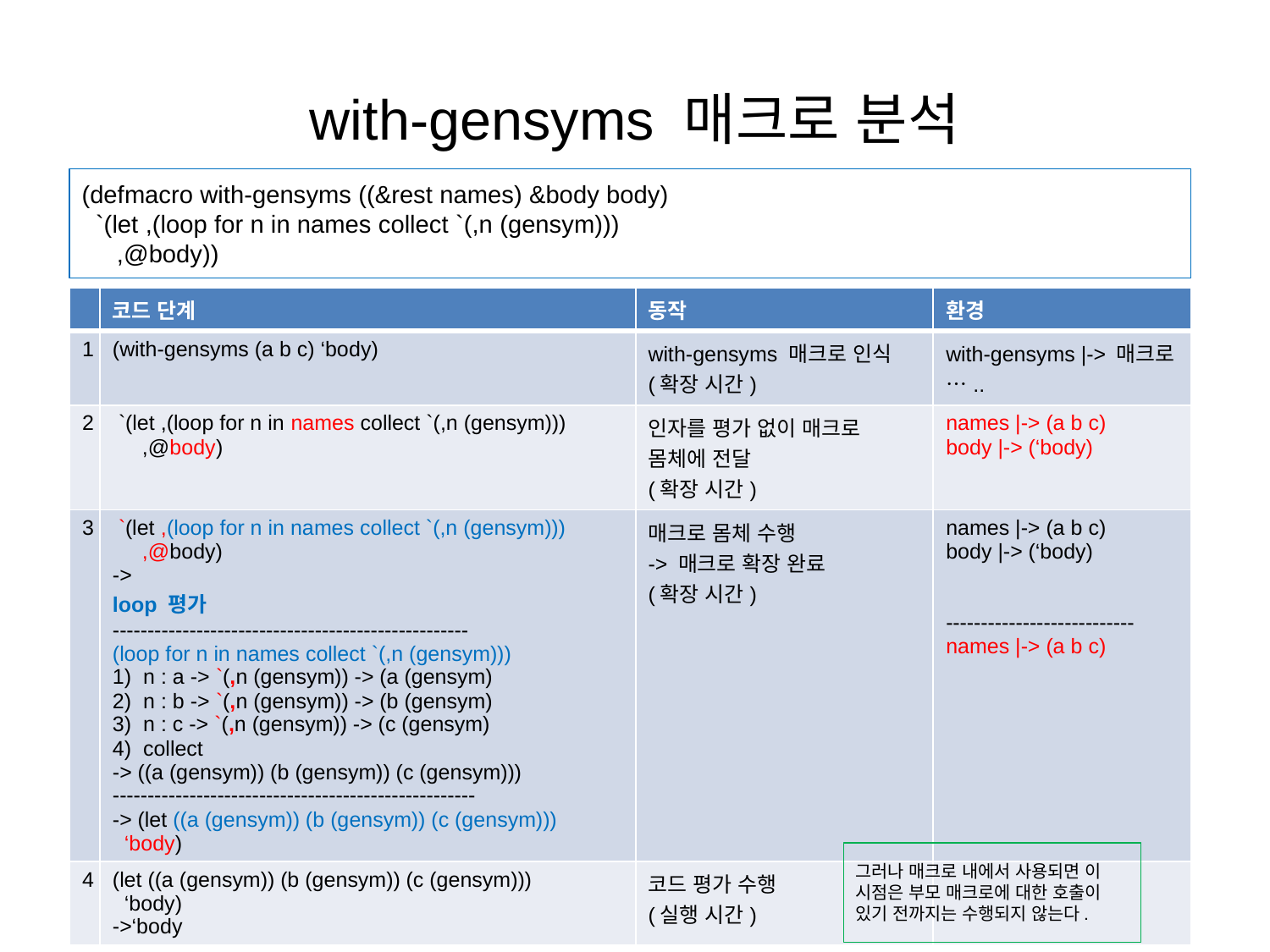

# with-gensyms 매크로 분석
(defmacro with-gensyms ((&rest names) &body body)
  `(let ,(loop for n in names collect `(,n (gensym)))
     ,@body))
|  | 코드 단계 | 동작 | 환경 |
| --- | --- | --- | --- |
| 1 | (with-gensyms (a b c) ‘body) | with-gensyms 매크로 인식 (확장 시간) | with-gensyms |-> 매크로 ….. |
| 2 | `(let ,(loop for n in names collect `(,n (gensym))) ,@body) | 인자를 평가 없이 매크로 몸체에 전달 (확장 시간) | names |-> (a b c) body |-> (‘body) |
| 3 | `(let ,(loop for n in names collect `(,n (gensym))) ,@body) -> loop 평가 --------------------------------------------------- (loop for n in names collect `(,n (gensym))) 1) n : a -> `(,n (gensym)) -> (a (gensym) 2) n : b -> `(,n (gensym)) -> (b (gensym) 3) n : c -> `(,n (gensym)) -> (c (gensym) 4) collect -> ((a (gensym)) (b (gensym)) (c (gensym))) ---------------------------------------------------- -> (let ((a (gensym)) (b (gensym)) (c (gensym))) ‘body) | 매크로 몸체 수행 -> 매크로 확장 완료 (확장 시간) | names |-> (a b c) body |-> (‘body) --------------------------- names |-> (a b c) |
| 4 | (let ((a (gensym)) (b (gensym)) (c (gensym))) ‘body) ->‘body | 코드 평가 수행 (실행 시간) |  |
그러나 매크로 내에서 사용되면 이 시점은 부모 매크로에 대한 호출이 있기 전까지는 수행되지 않는다.